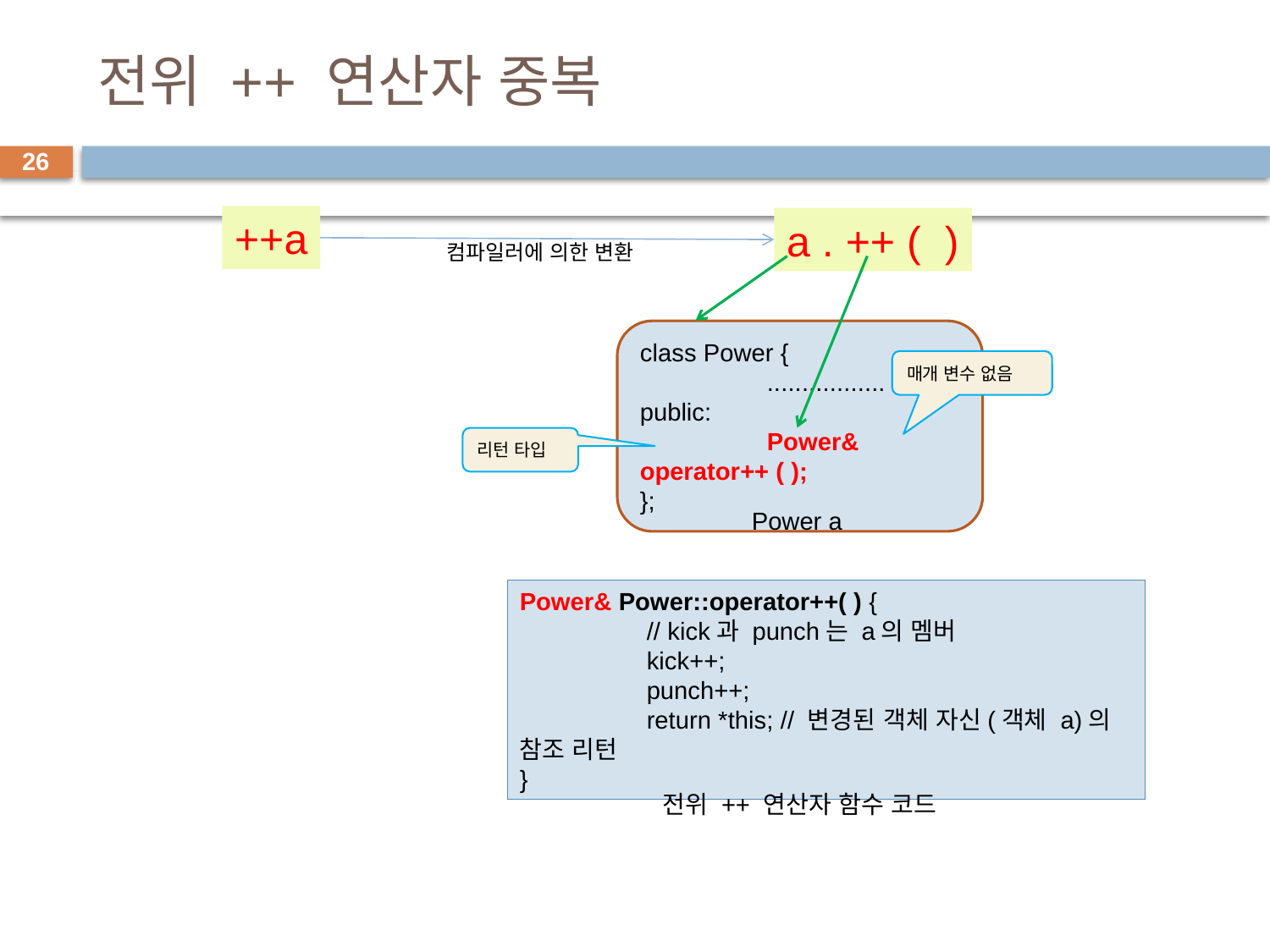

# 전위 ++ 연산자 중복
26
++a
a . ++ (  )
컴파일러에 의한 변환
class Power {
	.................
public:
	Power& operator++ ( );
};
매개 변수 없음
리턴 타입
Power a
Power& Power::operator++( ) {
	// kick과 punch는 a의 멤버
	kick++;
	punch++;
	return *this; // 변경된 객체 자신(객체 a)의 참조 리턴
}
전위 ++ 연산자 함수 코드